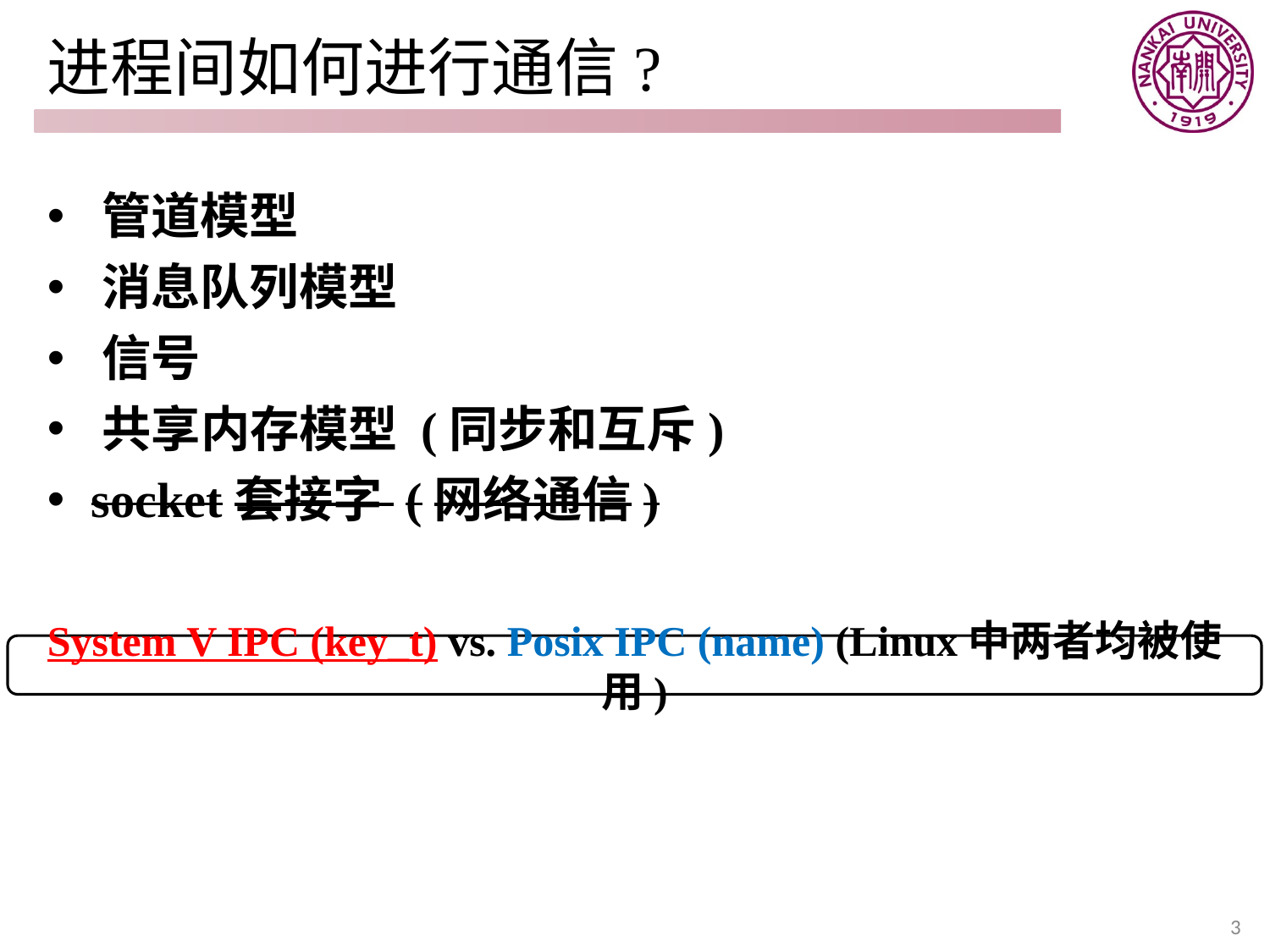

# 进程间如何进行通信?
 管道模型
 消息队列模型
 信号
 共享内存模型 (同步和互斥)
 socket套接字 (网络通信)
System V IPC (key_t) vs. Posix IPC (name) (Linux中两者均被使用)
3